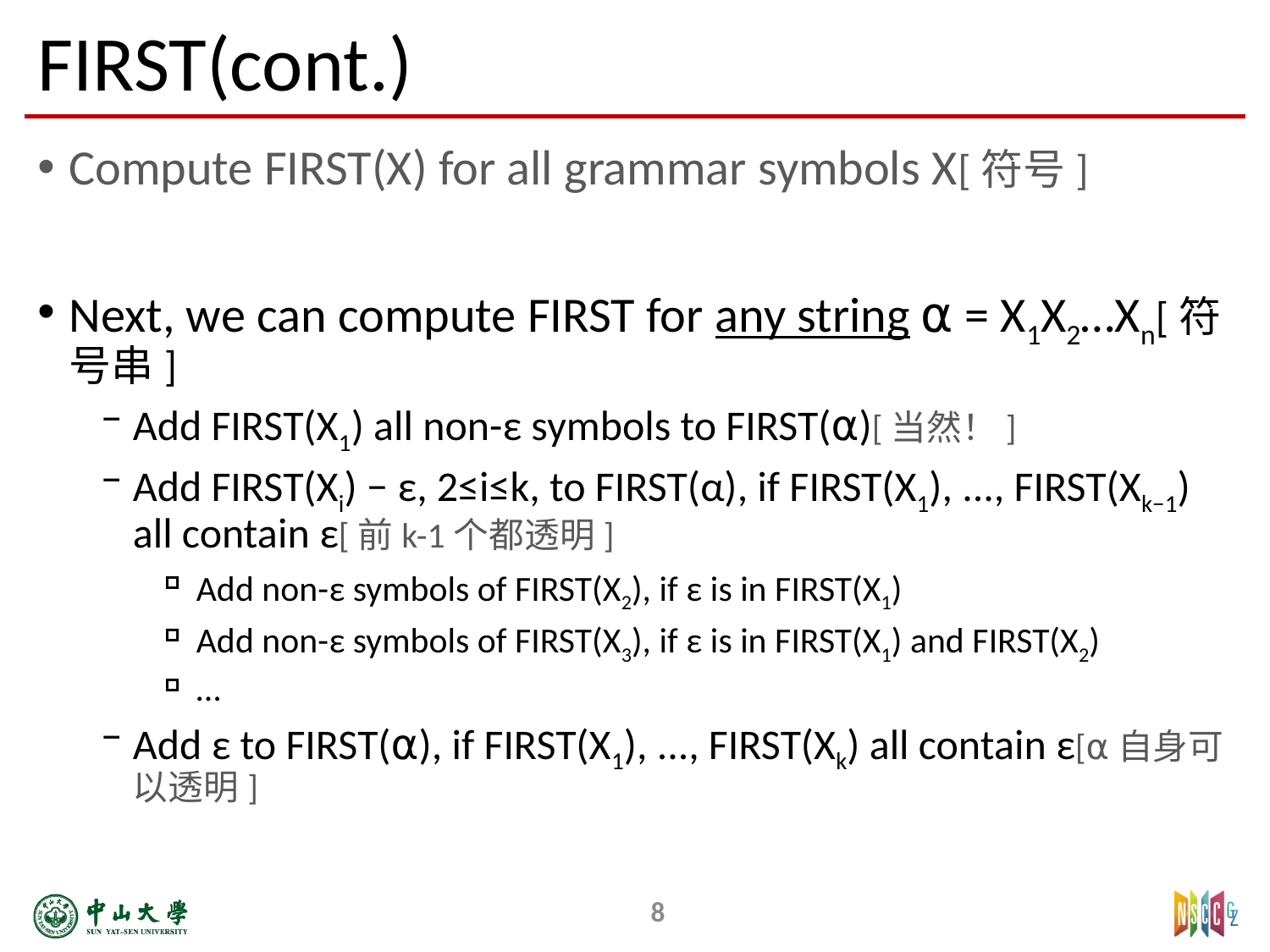

# FIRST(cont.)
Compute FIRST(X) for all grammar symbols X[符号]

Next, we can compute FIRST for any string ⍺ = X1X2…Xn[符号串]
Add FIRST(X1) all non-ε symbols to FIRST(⍺)[当然！]
Add FIRST(Xi) − ε, 2≤i≤k, to FIRST(α), if FIRST(X1), ..., FIRST(Xk−1) all contain ε[前k-1个都透明]
Add non-ε symbols of FIRST(X2), if ε is in FIRST(X1)
Add non-ε symbols of FIRST(X3), if ε is in FIRST(X1) and FIRST(X2)
…
Add ε to FIRST(⍺), if FIRST(X1), ..., FIRST(Xk) all contain ε[⍺自身可以透明]
8